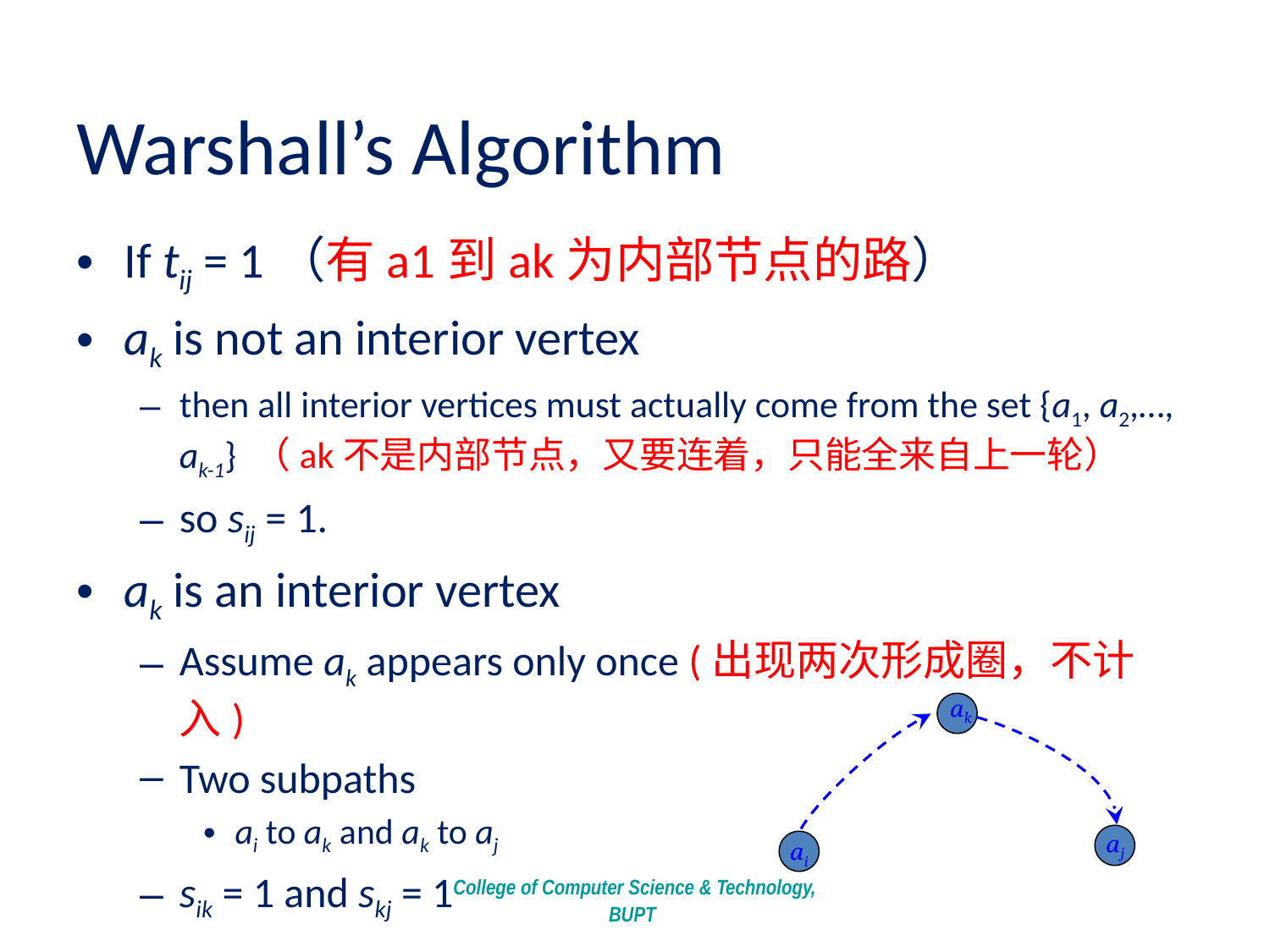

# Warshall’s Algorithm
If tij = 1（有a1到ak为内部节点的路）
ak is not an interior vertex
then all interior vertices must actually come from the set {a1, a2,…, ak-1} （ak不是内部节点，又要连着，只能全来自上一轮）
so sij = 1.
ak is an interior vertex
Assume ak appears only once (出现两次形成圈，不计入)
Two subpaths
ai to ak and ak to aj
sik = 1 and skj = 1

ak

aj

ai

95

College of Computer Science & Technology, BUPT